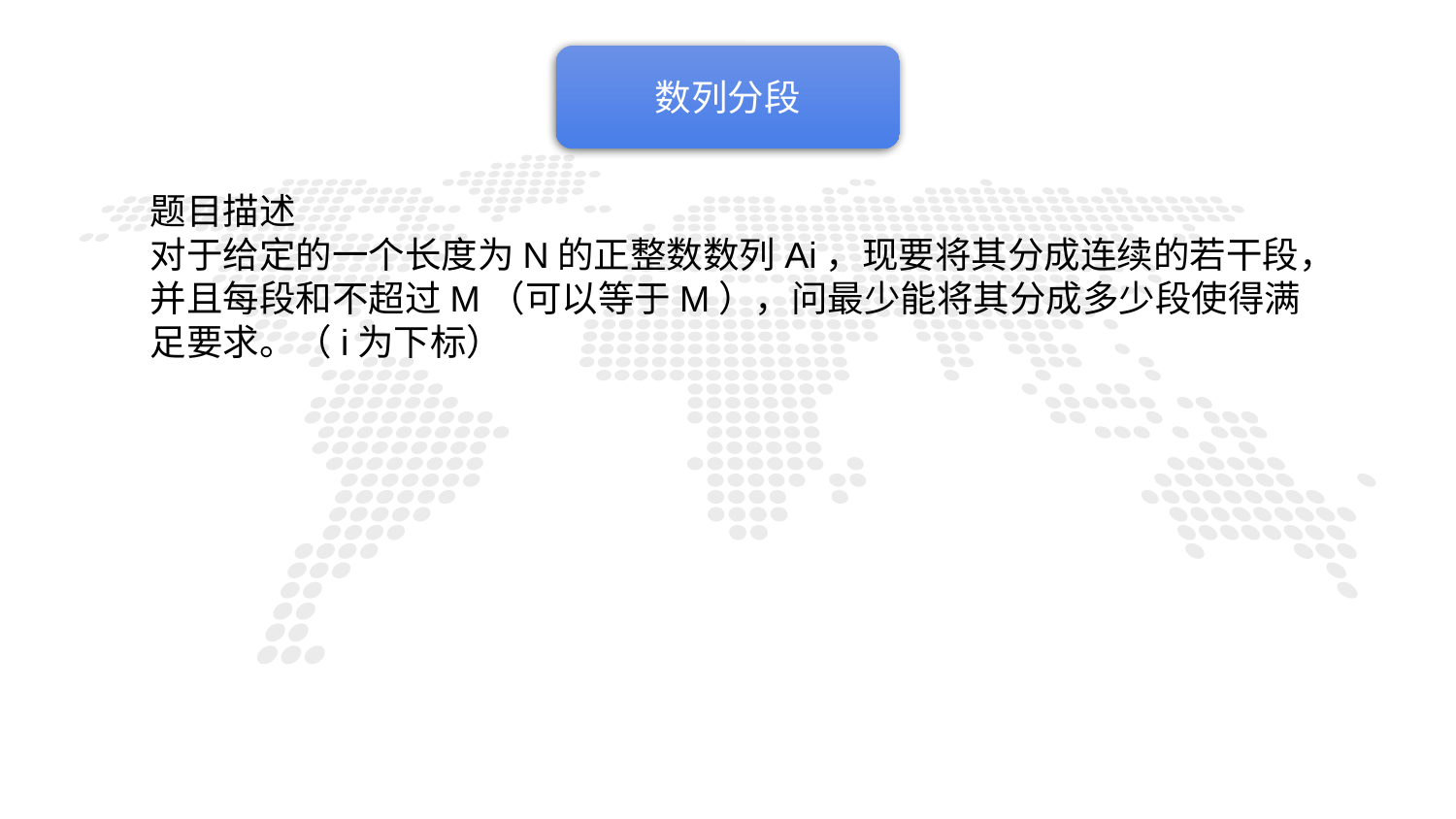

数列分段
题目描述
对于给定的一个长度为N的正整数数列Ai，现要将其分成连续的若干段，并且每段和不超过M（可以等于M），问最少能将其分成多少段使得满足要求。（i为下标）